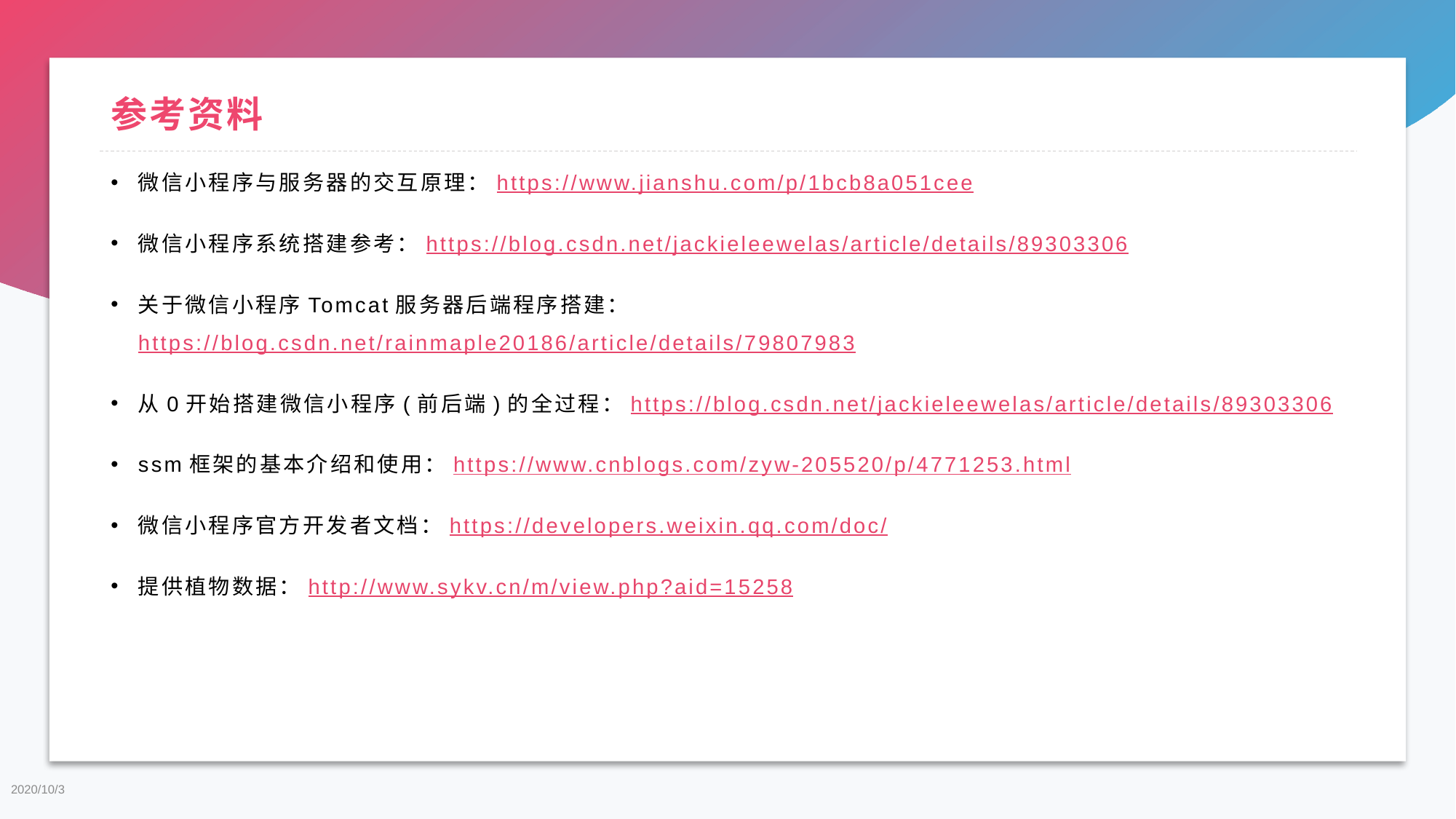

# 参考资料
微信小程序与服务器的交互原理：https://www.jianshu.com/p/1bcb8a051cee
微信小程序系统搭建参考：https://blog.csdn.net/jackieleewelas/article/details/89303306
关于微信小程序Tomcat服务器后端程序搭建：https://blog.csdn.net/rainmaple20186/article/details/79807983
从0开始搭建微信小程序(前后端)的全过程：https://blog.csdn.net/jackieleewelas/article/details/89303306
ssm框架的基本介绍和使用：https://www.cnblogs.com/zyw-205520/p/4771253.html
微信小程序官方开发者文档：https://developers.weixin.qq.com/doc/
提供植物数据：http://www.sykv.cn/m/view.php?aid=15258

2020/10/3